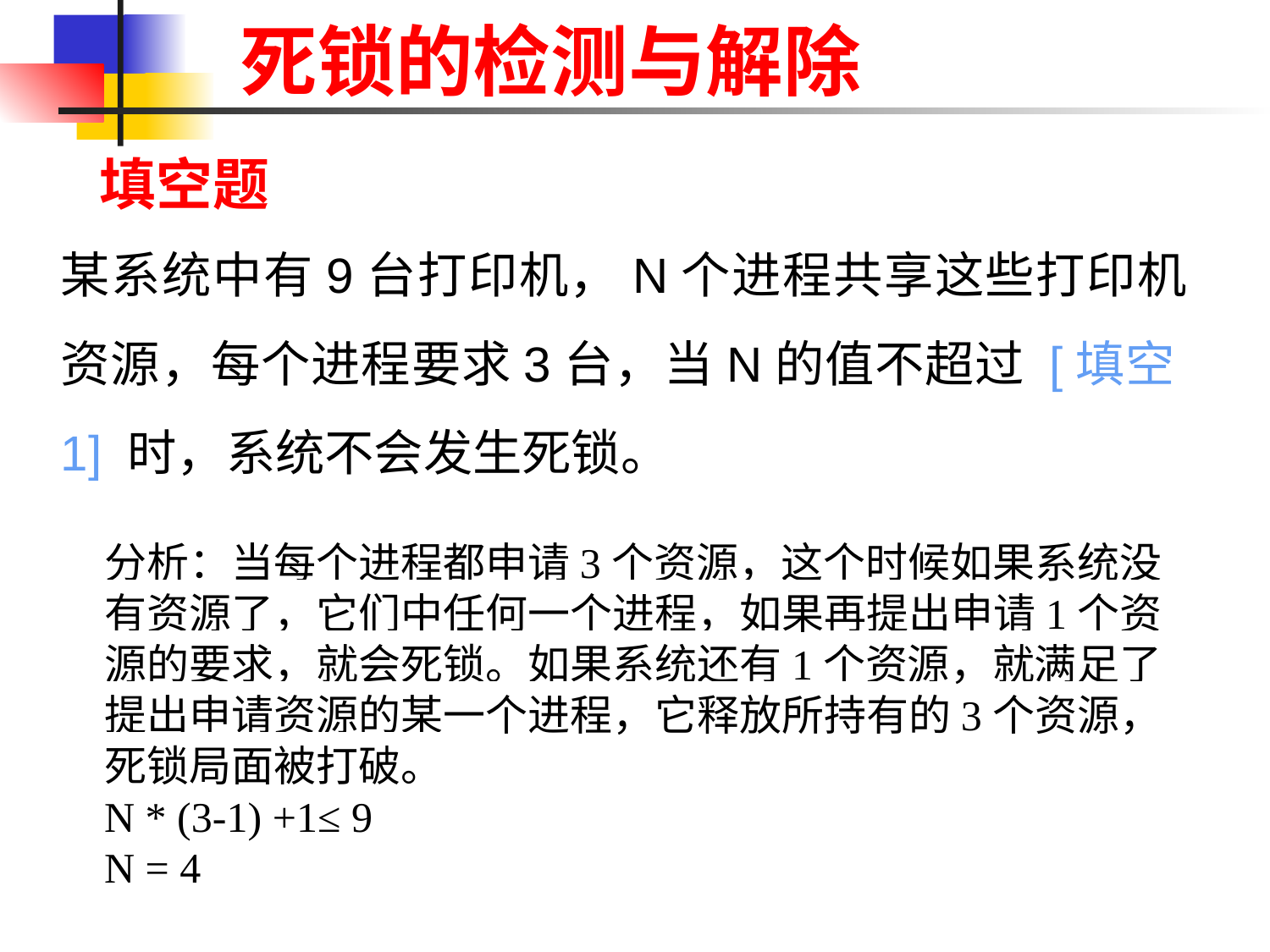

# 死锁的检测与解除
填空题
某系统中有9台打印机，N个进程共享这些打印机资源，每个进程要求3台，当N的值不超过 [填空1] 时，系统不会发生死锁。
分析：当每个进程都申请3个资源，这个时候如果系统没有资源了，它们中任何一个进程，如果再提出申请1个资源的要求，就会死锁。如果系统还有1个资源，就满足了提出申请资源的某一个进程，它释放所持有的3个资源，死锁局面被打破。
N * (3-1) +1≤ 9
N = 4